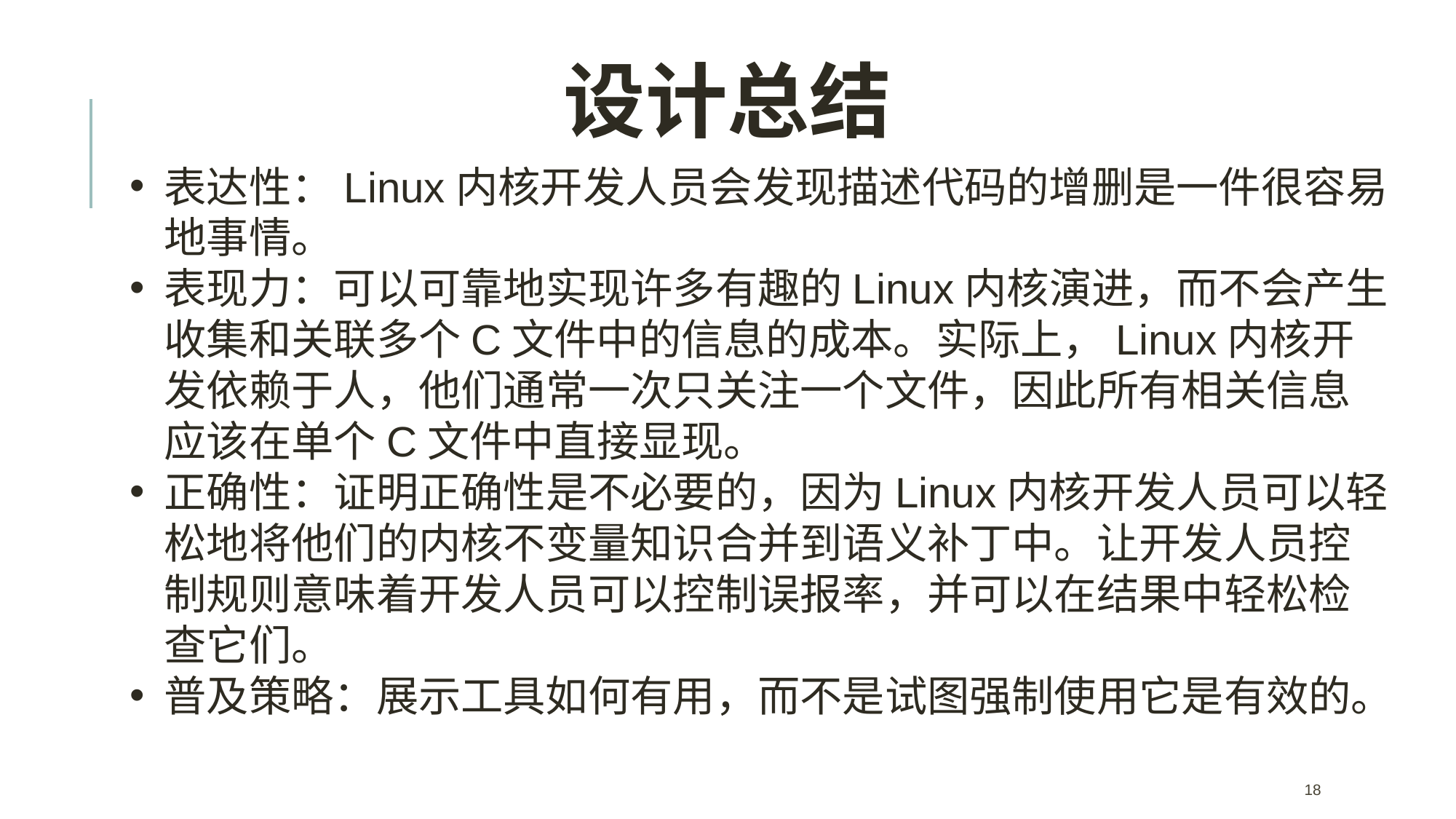

设计总结
表达性：Linux内核开发人员会发现描述代码的增删是一件很容易地事情。
表现力：可以可靠地实现许多有趣的Linux内核演进，而不会产生收集和关联多个C文件中的信息的成本。实际上，Linux内核开发依赖于人，他们通常一次只关注一个文件，因此所有相关信息应该在单个C文件中直接显现。
正确性：证明正确性是不必要的，因为Linux内核开发人员可以轻松地将他们的内核不变量知识合并到语义补丁中。让开发人员控制规则意味着开发人员可以控制误报率，并可以在结果中轻松检查它们。
普及策略：展示工具如何有用，而不是试图强制使用它是有效的。
18